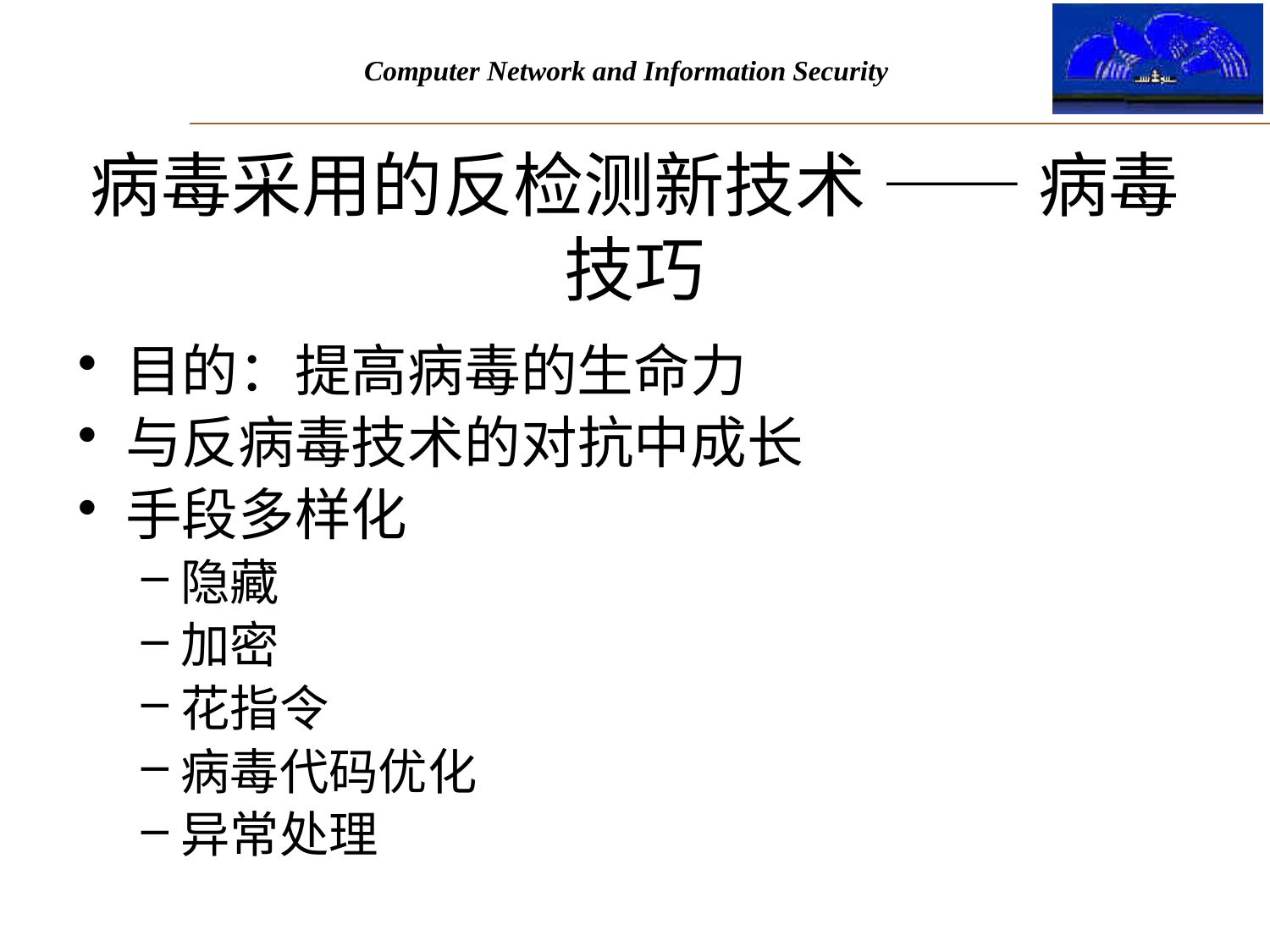

# 病毒采用的反检测新技术 —— 病毒技巧
目的：提高病毒的生命力
与反病毒技术的对抗中成长
手段多样化
隐藏
加密
花指令
病毒代码优化
异常处理